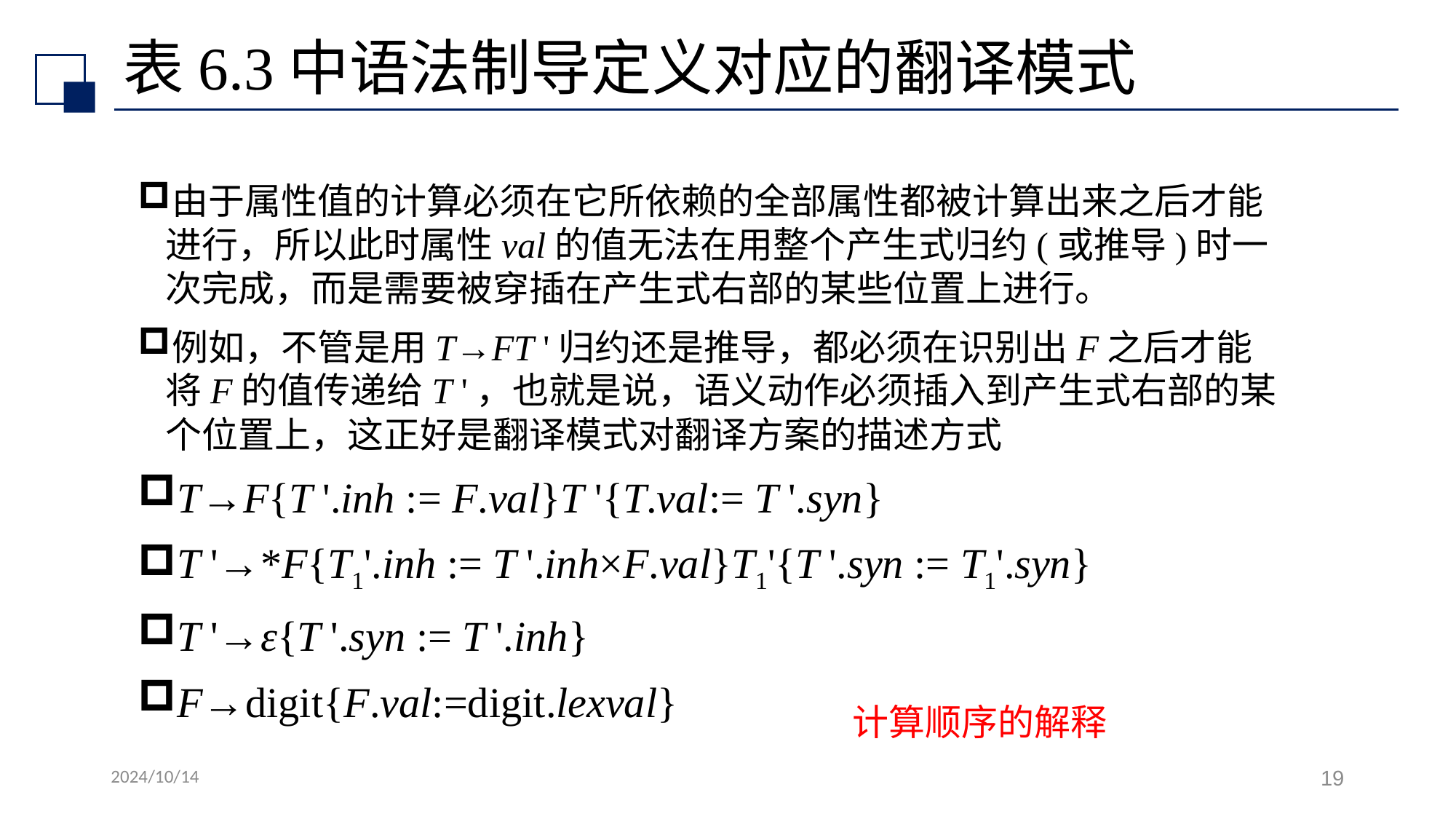

# 表6.3中语法制导定义对应的翻译模式
由于属性值的计算必须在它所依赖的全部属性都被计算出来之后才能进行，所以此时属性val的值无法在用整个产生式归约(或推导)时一次完成，而是需要被穿插在产生式右部的某些位置上进行。
例如，不管是用T→FT '归约还是推导，都必须在识别出F之后才能将F的值传递给T '，也就是说，语义动作必须插入到产生式右部的某个位置上，这正好是翻译模式对翻译方案的描述方式
T→F{T '.inh := F.val}T '{T.val:= T '.syn}
T '→*F{T1'.inh := T '.inh×F.val}T1'{T '.syn := T1'.syn}
T '→ε{T '.syn := T '.inh}
F→digit{F.val:=digit.lexval}
计算顺序的解释
2024/10/14
19